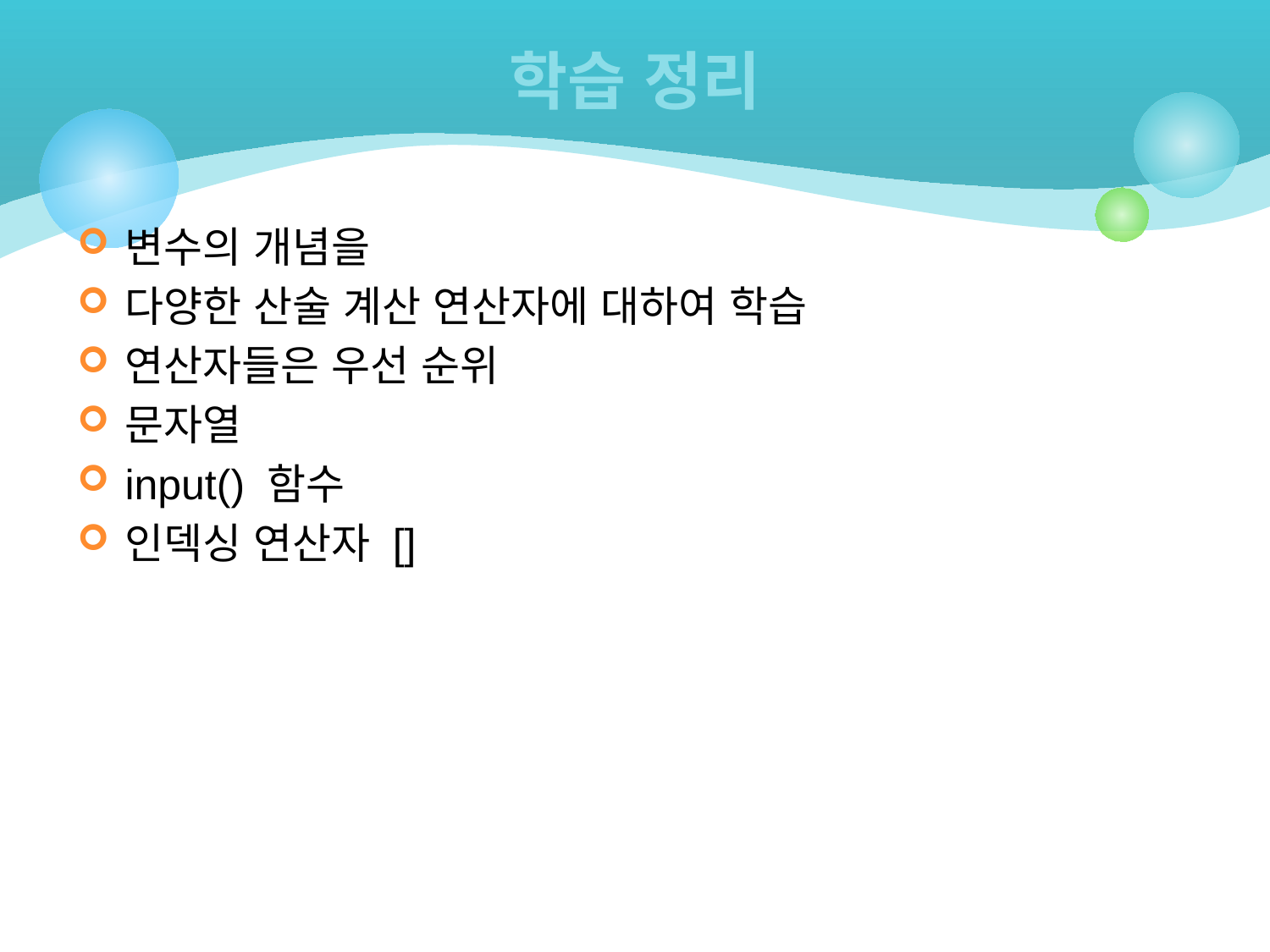

# 학습 정리
변수의 개념을
다양한 산술 계산 연산자에 대하여 학습
연산자들은 우선 순위
문자열
input() 함수
인덱싱 연산자 []